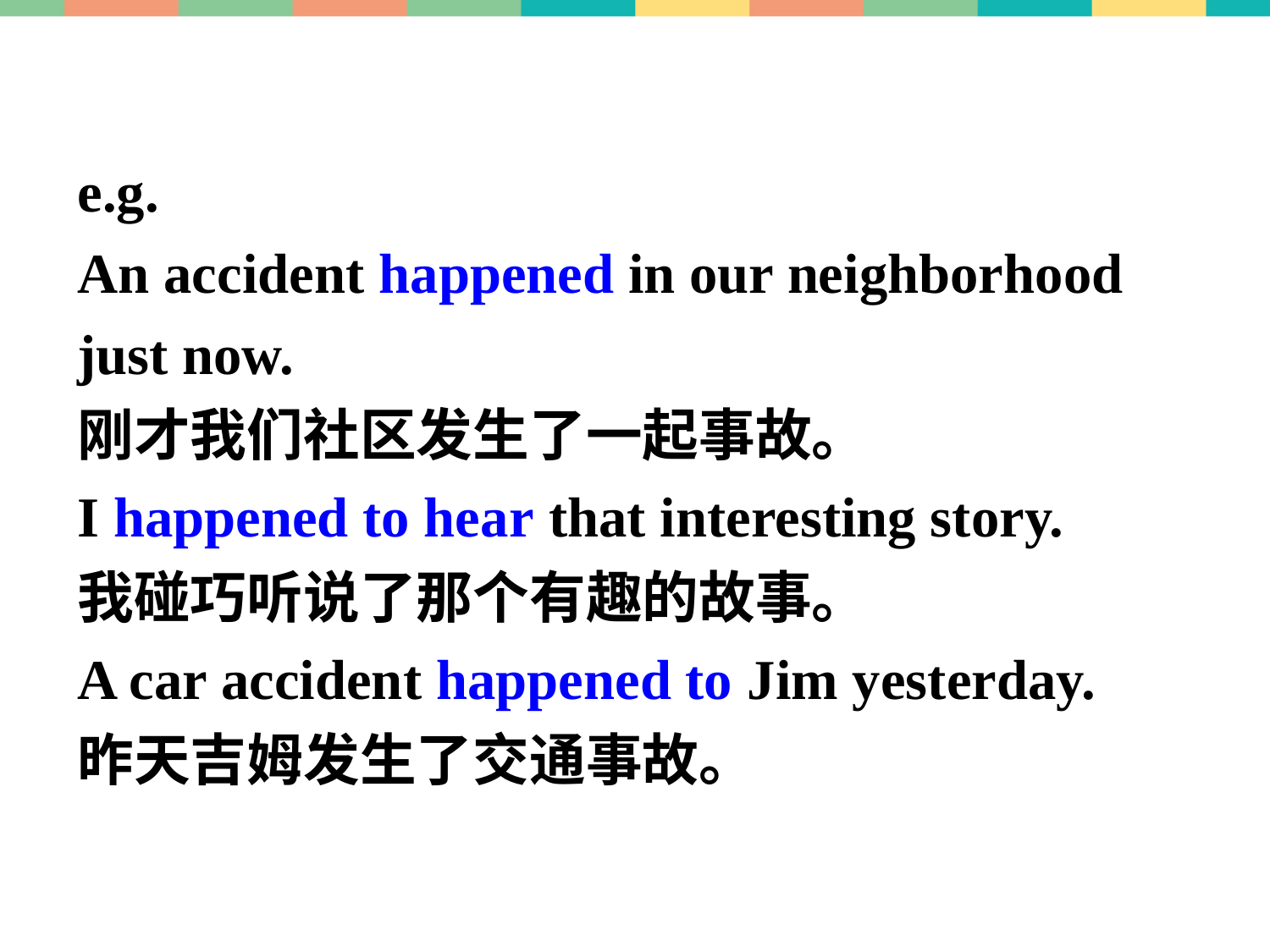

e.g.
An accident happened in our neighborhood just now.
刚才我们社区发生了一起事故。
I happened to hear that interesting story.
我碰巧听说了那个有趣的故事。
A car accident happened to Jim yesterday.
昨天吉姆发生了交通事故。